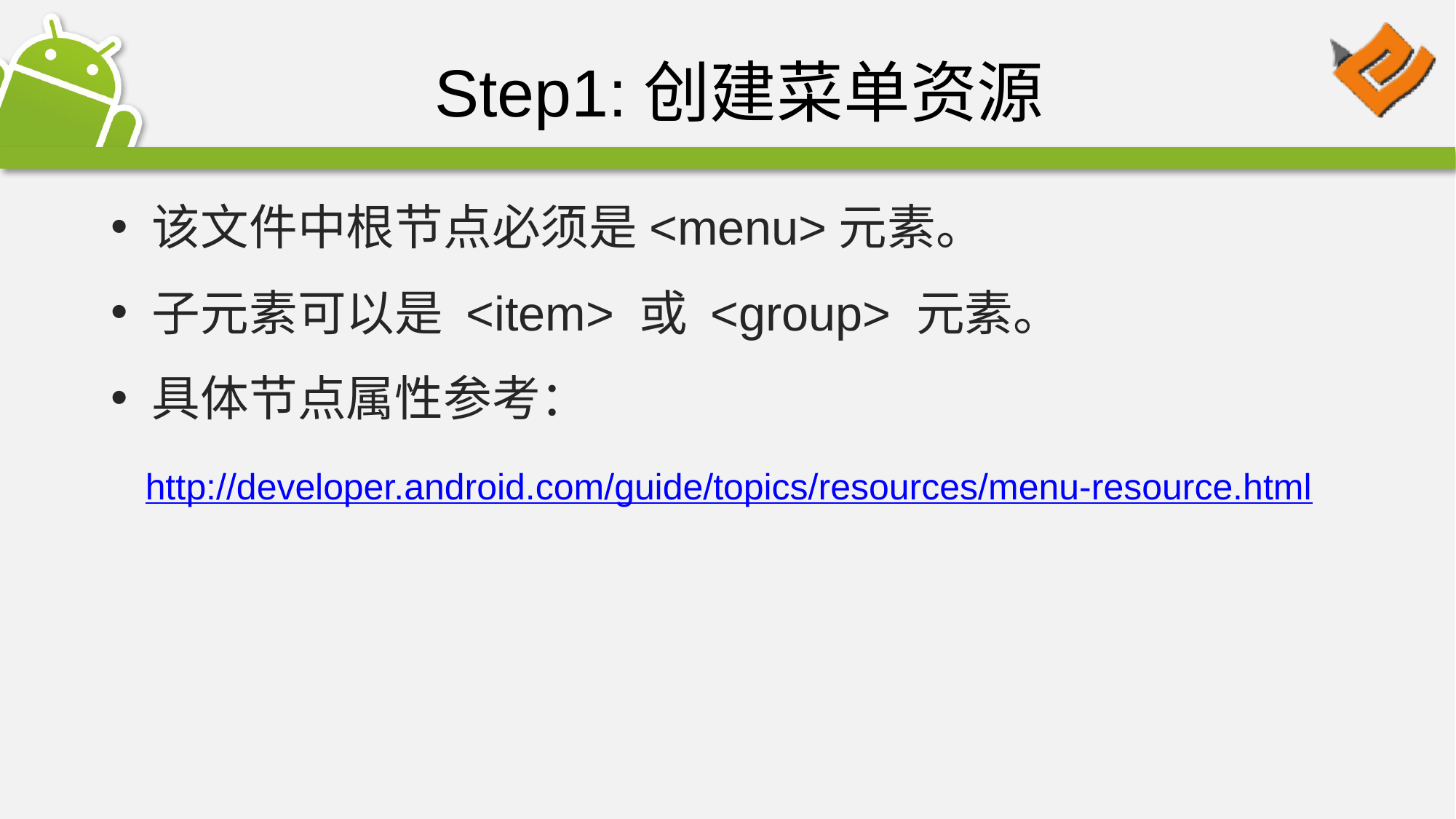

# Step1:创建菜单资源
该文件中根节点必须是<menu>元素。
子元素可以是 <item> 或 <group> 元素。
具体节点属性参考：
http://developer.android.com/guide/topics/resources/menu-resource.html